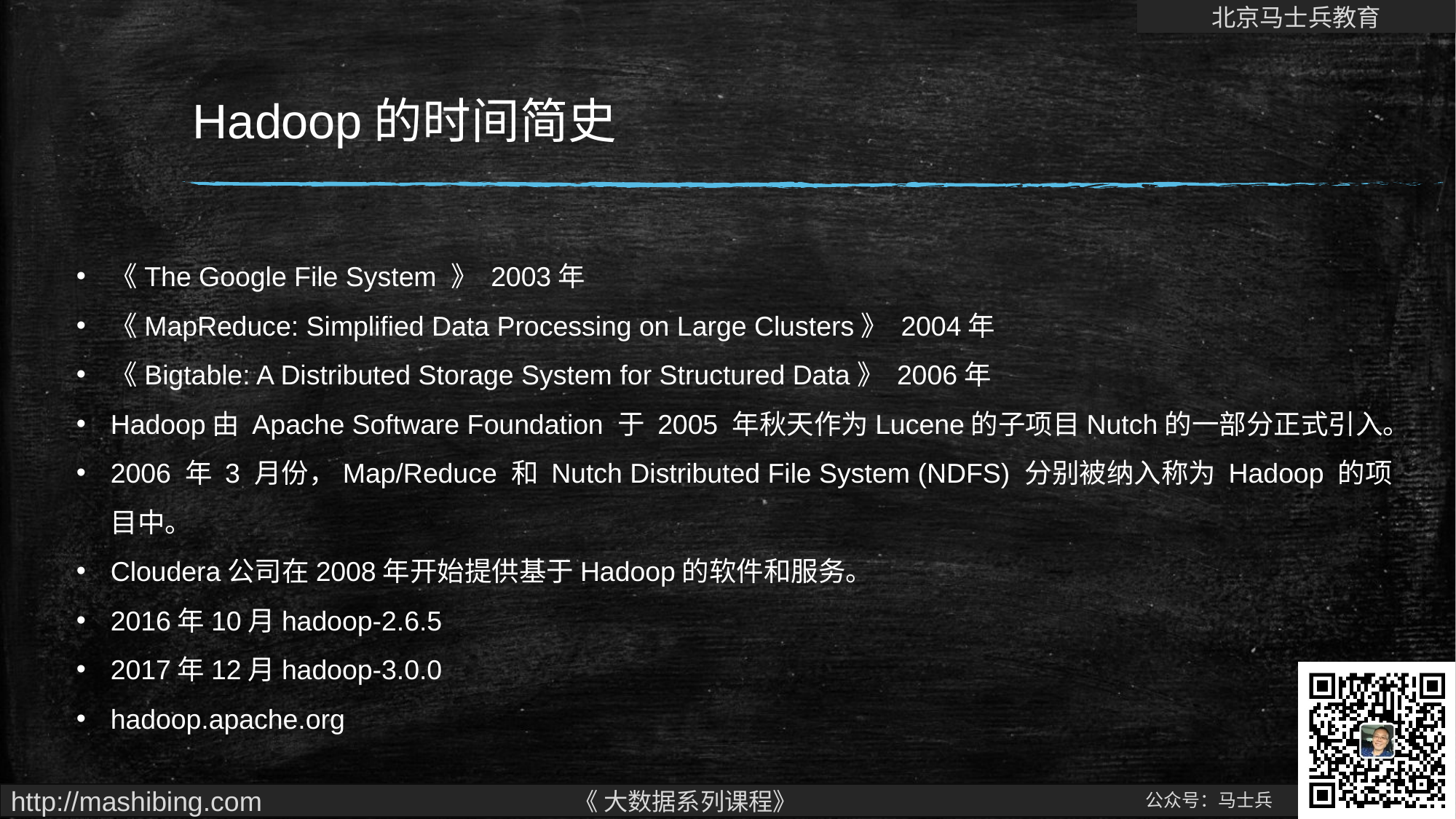

# Hadoop的时间简史
《The Google File System 》 2003年
《MapReduce: Simplified Data Processing on Large Clusters》 2004年
《Bigtable: A Distributed Storage System for Structured Data》 2006年
Hadoop由 Apache Software Foundation 于 2005 年秋天作为Lucene的子项目Nutch的一部分正式引入。
2006 年 3 月份，Map/Reduce 和 Nutch Distributed File System (NDFS) 分别被纳入称为 Hadoop 的项目中。
Cloudera公司在2008年开始提供基于Hadoop的软件和服务。
2016年10月hadoop-2.6.5
2017年12月hadoop-3.0.0
hadoop.apache.org